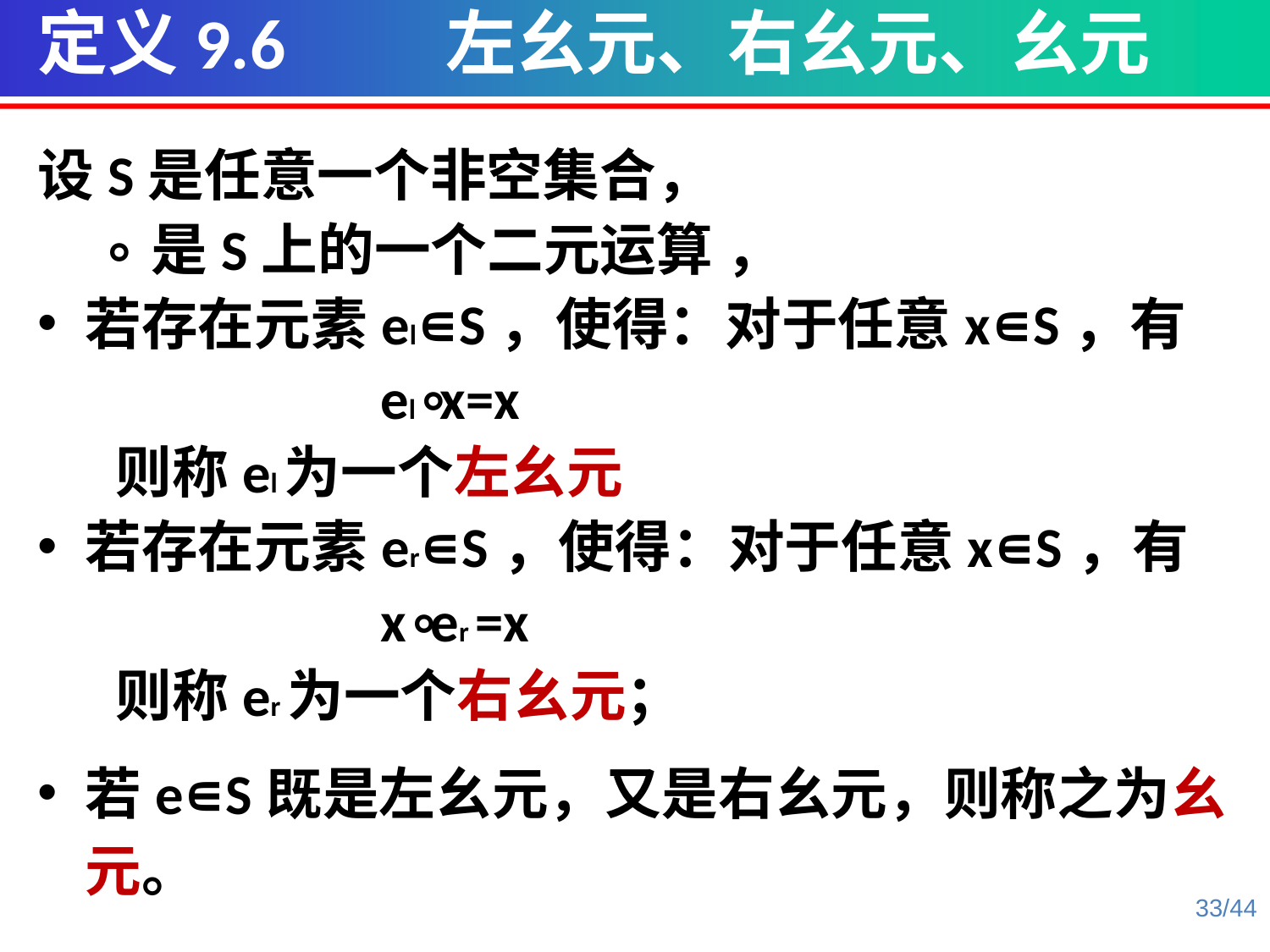

定义9.6         左幺元、右幺元、幺元
设S是任意一个非空集合，
     ∘是S上的一个二元运算 ，
若存在元素el∊S，使得：对于任意x∊S，有
                           el∘x=x
     则称el为一个左幺元
若存在元素er∊S，使得：对于任意x∊S，有
                           x∘er =x
     则称er为一个右幺元；
若e∊S既是左幺元，又是右幺元，则称之为幺元。
33/44